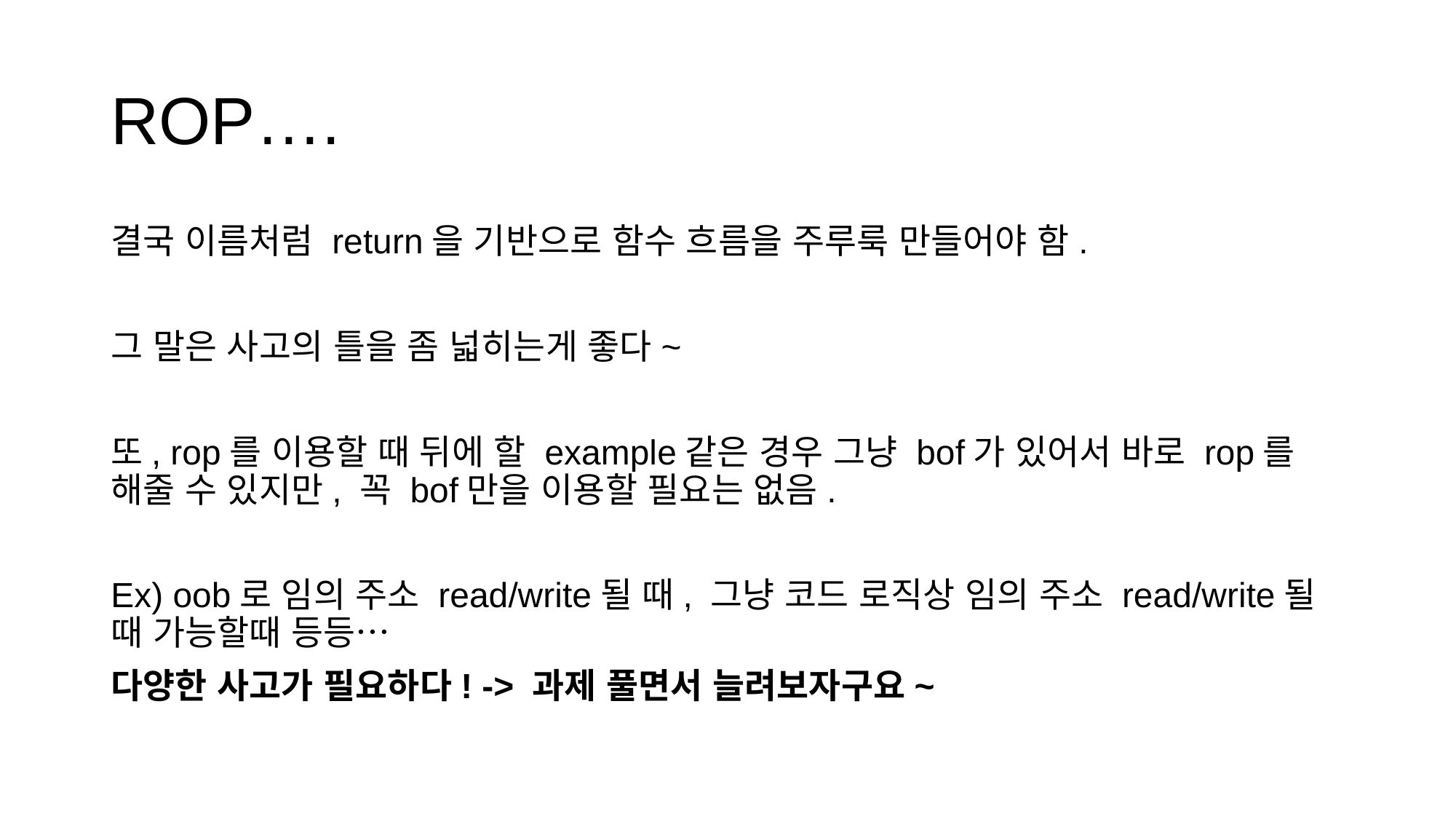

# ROP….
결국 이름처럼 return을 기반으로 함수 흐름을 주루룩 만들어야 함.

그 말은 사고의 틀을 좀 넓히는게 좋다~

또, rop를 이용할 때 뒤에 할 example같은 경우 그냥 bof가 있어서 바로 rop를 해줄 수 있지만, 꼭 bof만을 이용할 필요는 없음.

Ex) oob로 임의 주소 read/write될 때, 그냥 코드 로직상 임의 주소 read/write될 때 가능할때 등등…
다양한 사고가 필요하다! -> 과제 풀면서 늘려보자구요~